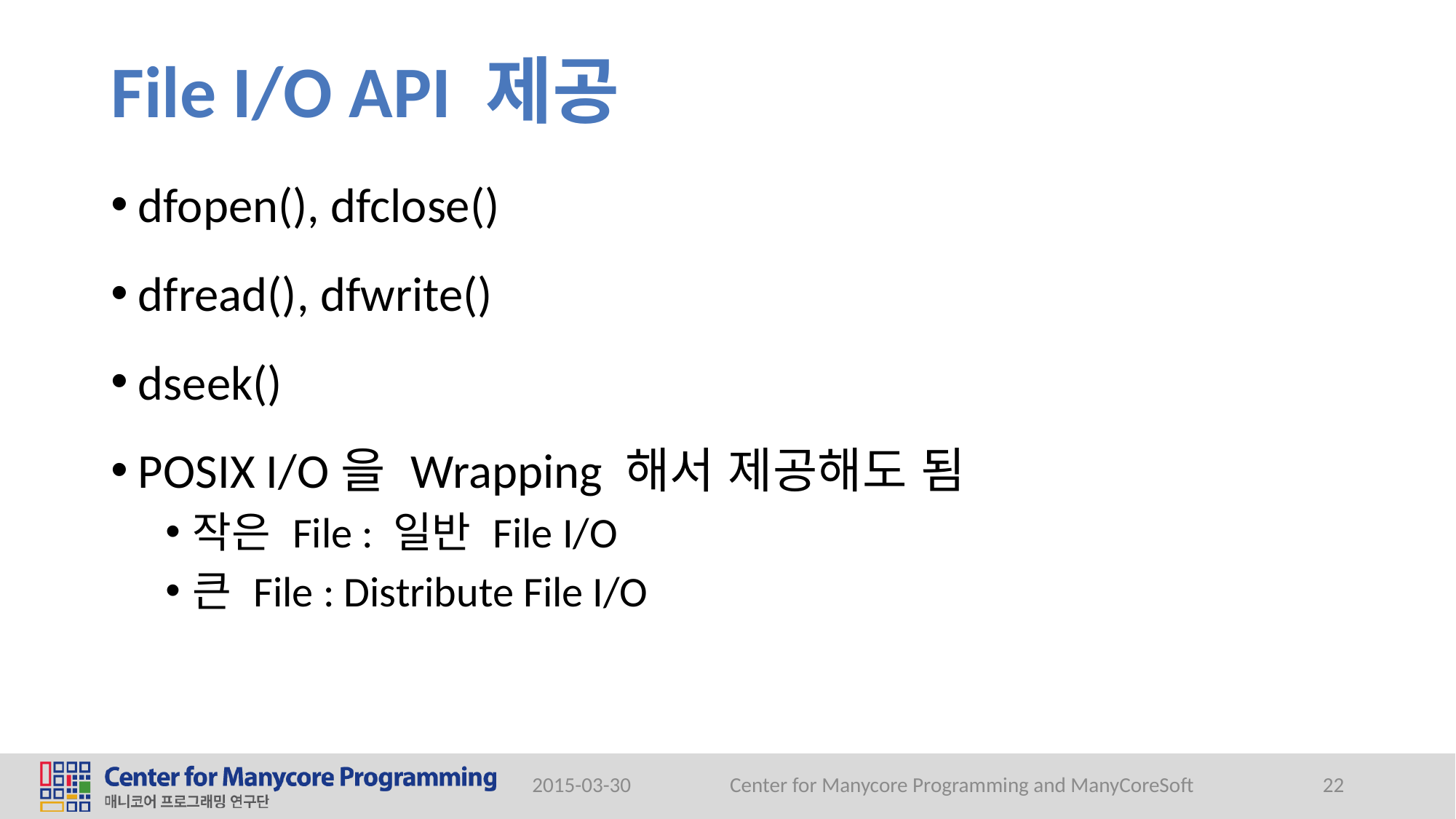

# File I/O API 제공
dfopen(), dfclose()
dfread(), dfwrite()
dseek()
POSIX I/O을 Wrapping 해서 제공해도 됨
작은 File : 일반 File I/O
큰 File : Distribute File I/O
2015-03-30
Center for Manycore Programming and ManyCoreSoft
22